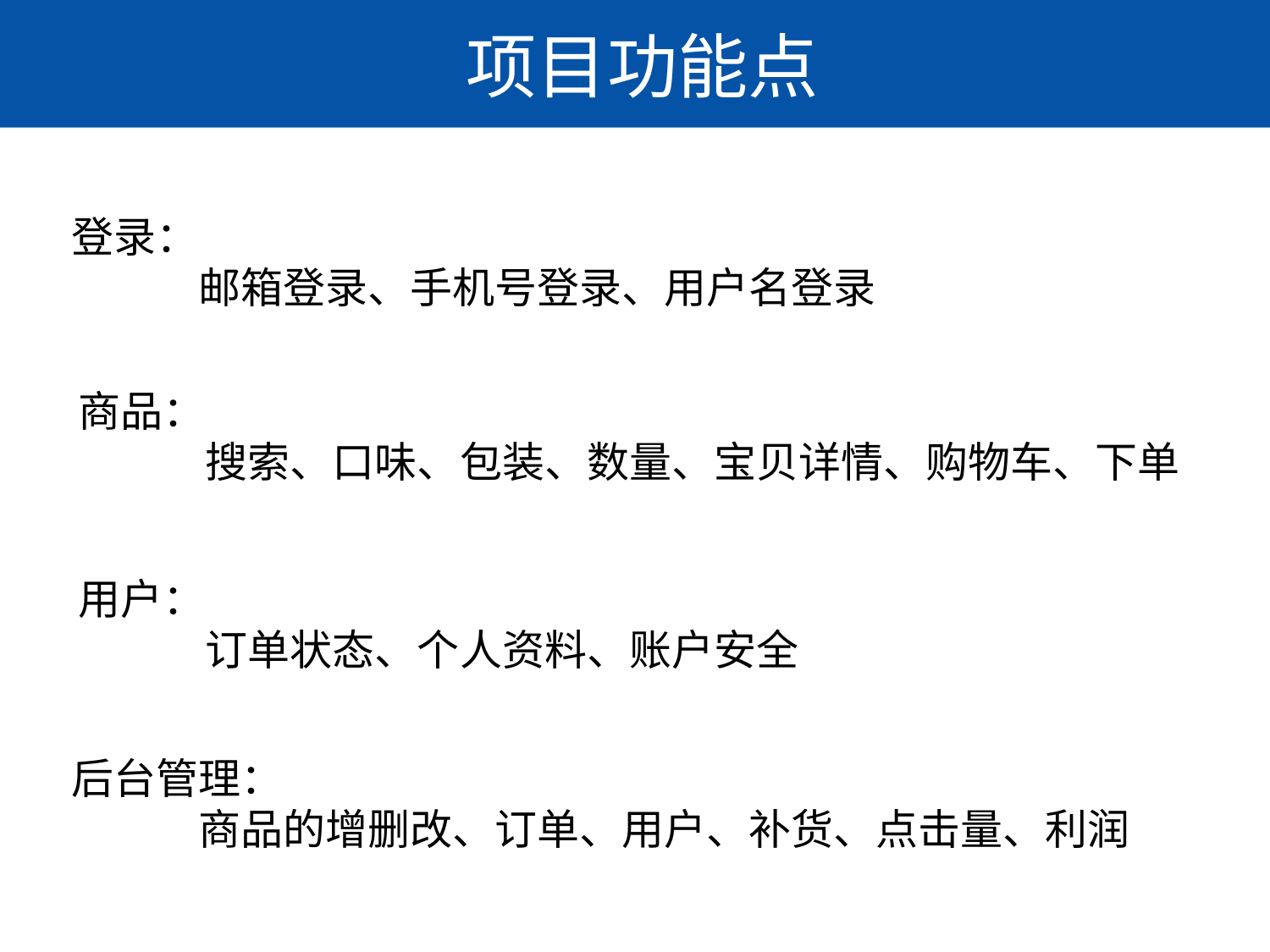

项目功能点
登录：
	邮箱登录、手机号登录、用户名登录
商品：
	搜索、口味、包装、数量、宝贝详情、购物车、下单
用户：
	订单状态、个人资料、账户安全
后台管理：
	商品的增删改、订单、用户、补货、点击量、利润